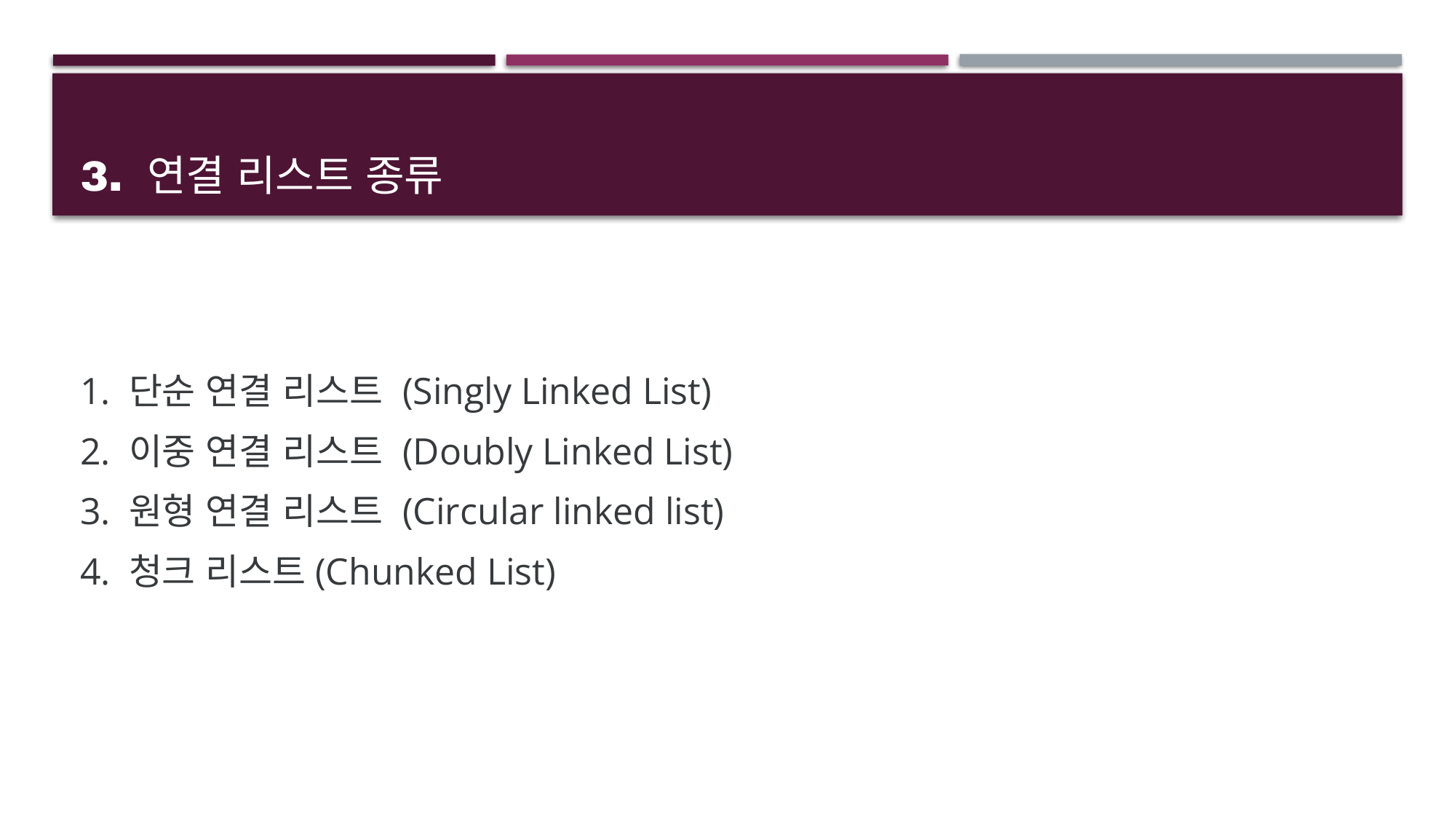

# 3. 연결 리스트 종류
1. 단순 연결 리스트 (Singly Linked List)
2. 이중 연결 리스트 (Doubly Linked List)
3. 원형 연결 리스트 (Circular linked list)
4. 청크 리스트(Chunked List)